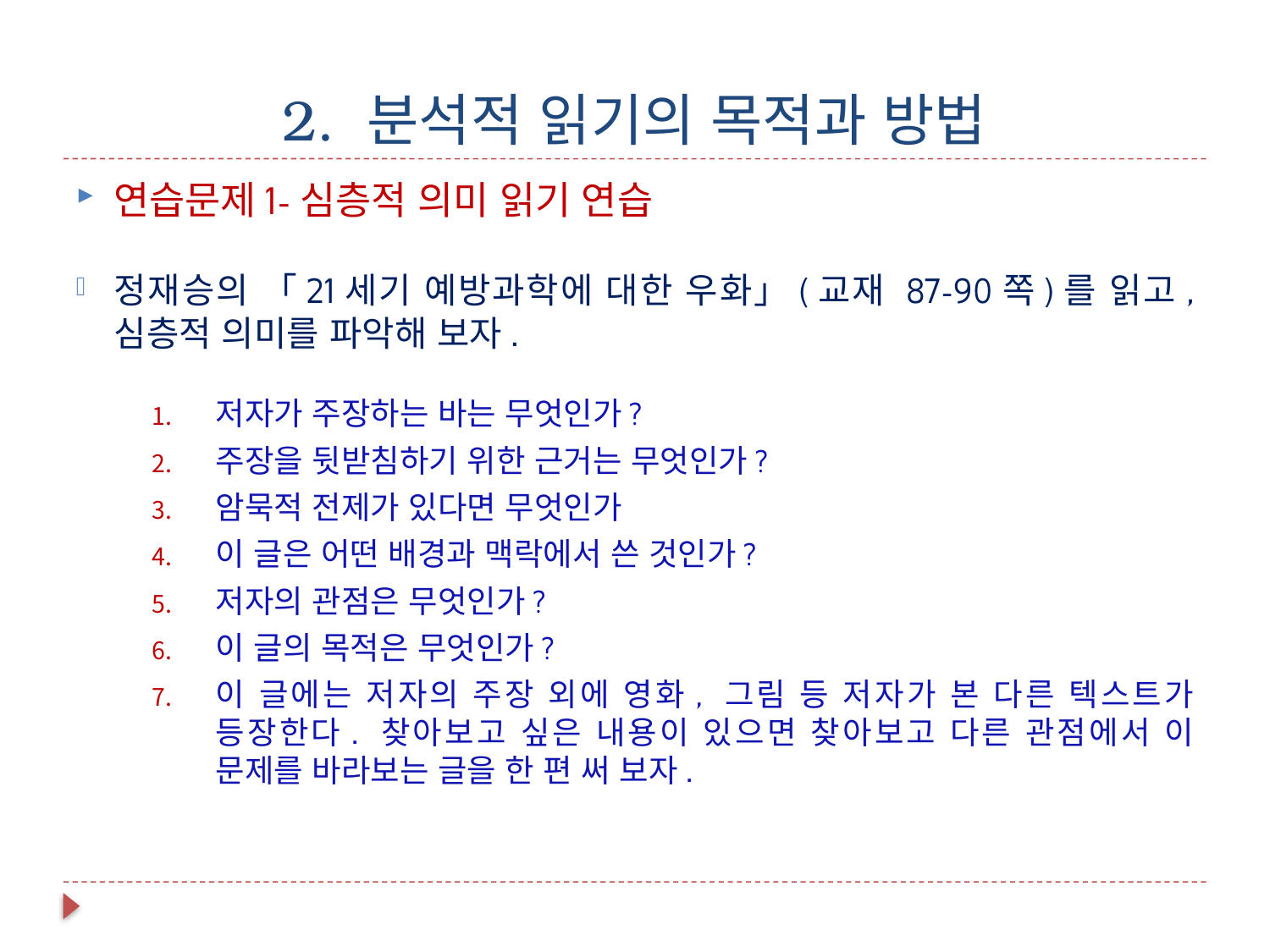

# 2. 분석적 읽기의 목적과 방법
연습문제1-심층적 의미 읽기 연습

정재승의 「21세기 예방과학에 대한 우화」(교재 87-90쪽)를 읽고, 심층적 의미를 파악해 보자.

저자가 주장하는 바는 무엇인가?
주장을 뒷받침하기 위한 근거는 무엇인가?
암묵적 전제가 있다면 무엇인가
이 글은 어떤 배경과 맥락에서 쓴 것인가?
저자의 관점은 무엇인가?
이 글의 목적은 무엇인가?
이 글에는 저자의 주장 외에 영화, 그림 등 저자가 본 다른 텍스트가 등장한다. 찾아보고 싶은 내용이 있으면 찾아보고 다른 관점에서 이 문제를 바라보는 글을 한 편 써 보자.